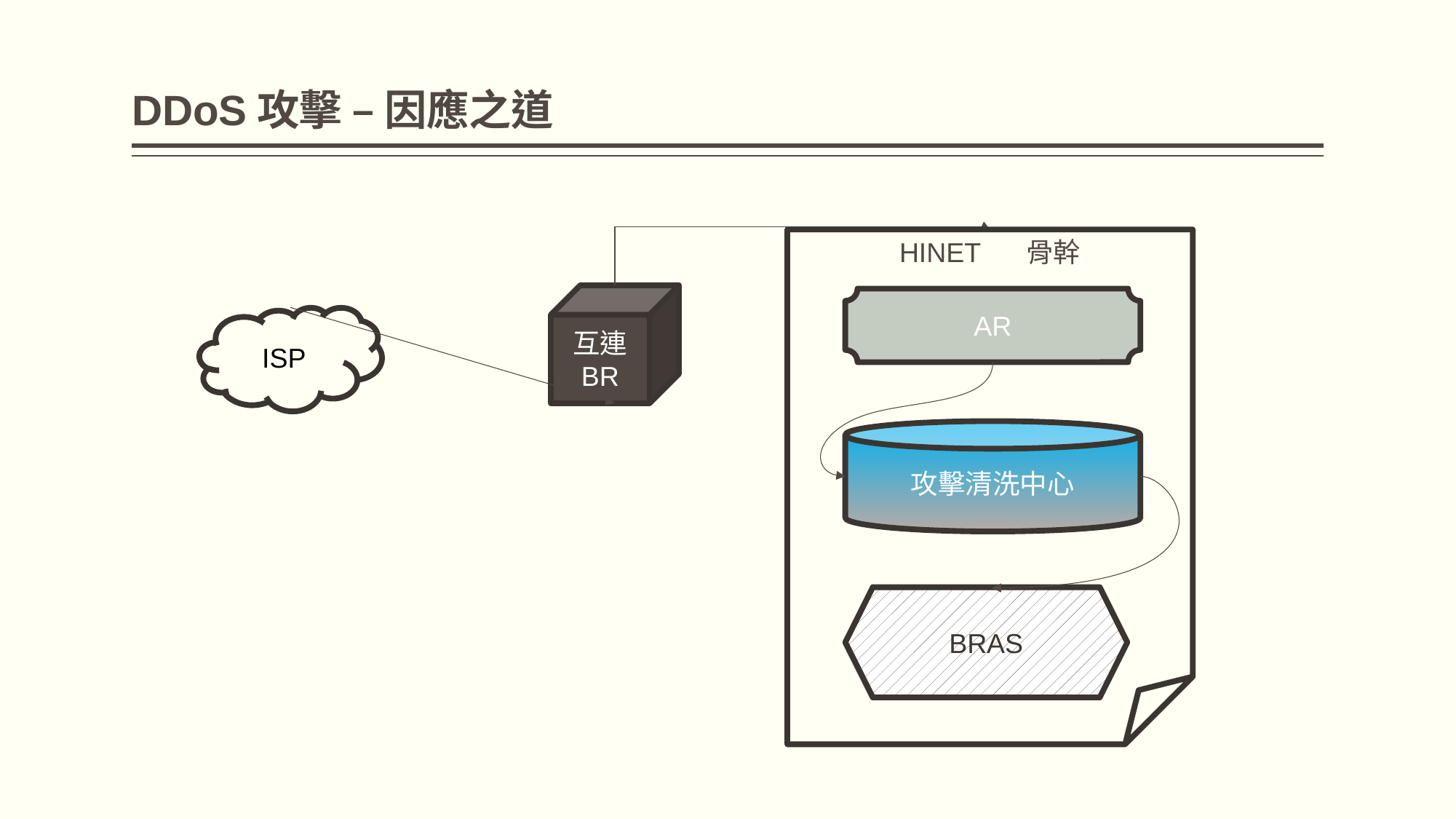

# DDoS攻擊 – 因應之道
HINET     骨幹
AR
攻擊清洗中心
BRAS
互連
BR
ISP